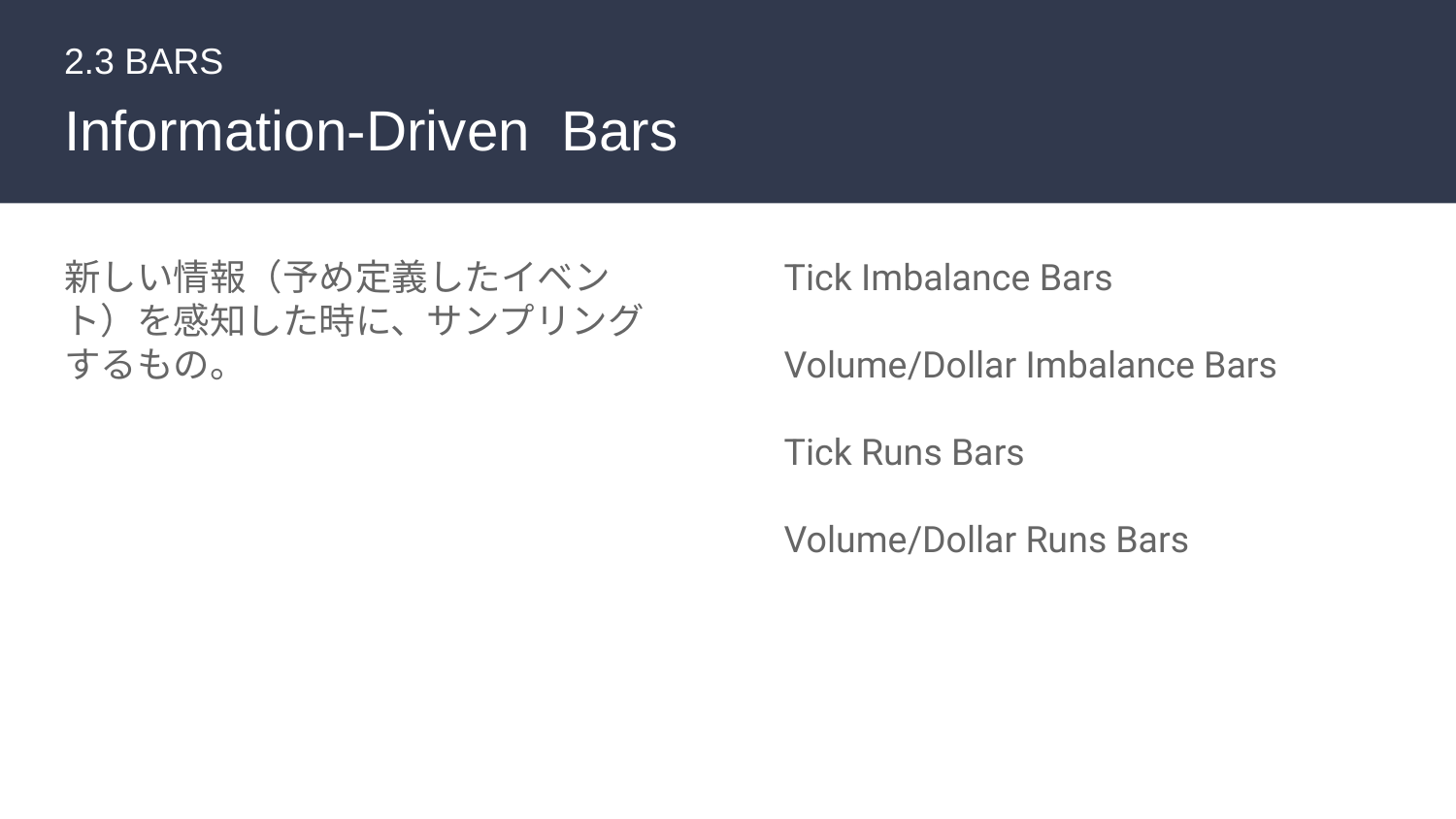

2.3 BARS
# Information-Driven  Bars
新しい情報（予め定義したイベント）を感知した時に、サンプリングするもの。

Tick Imbalance Bars

Volume/Dollar Imbalance Bars

Tick Runs Bars

Volume/Dollar Runs Bars